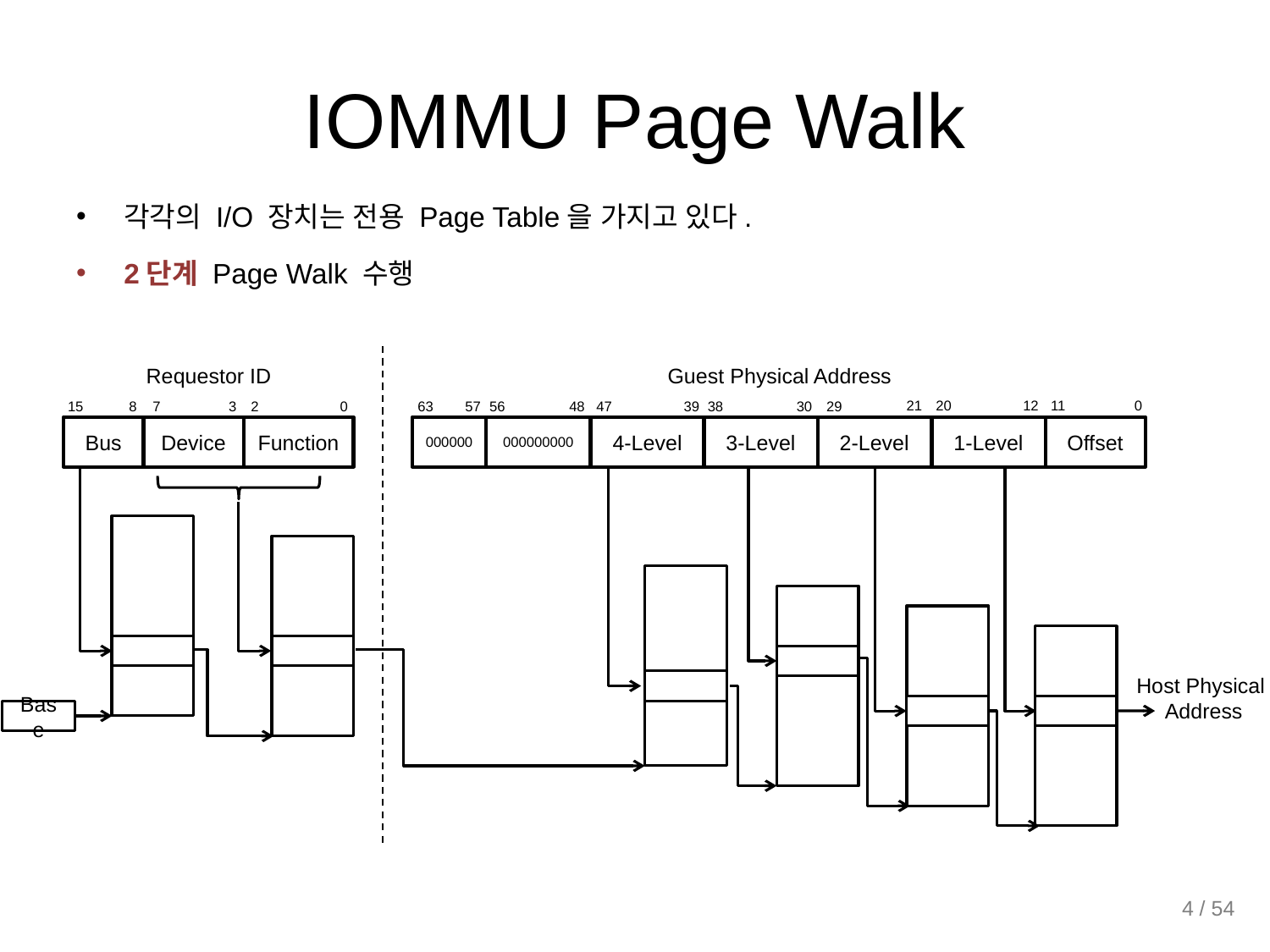

# IOMMU Page Walk
각각의 I/O 장치는 전용 Page Table을 가지고 있다.
2단계 Page Walk 수행
Requestor ID
Guest Physical Address
21
20
12
11
0
15
8
3
29
7
2
0
63
57
56
48
47
39
38
30

Bus
Device
Function
000000
000000000
4-Level
3-Level
2-Level
1-Level
Offset

Host Physical
Address

Base

4